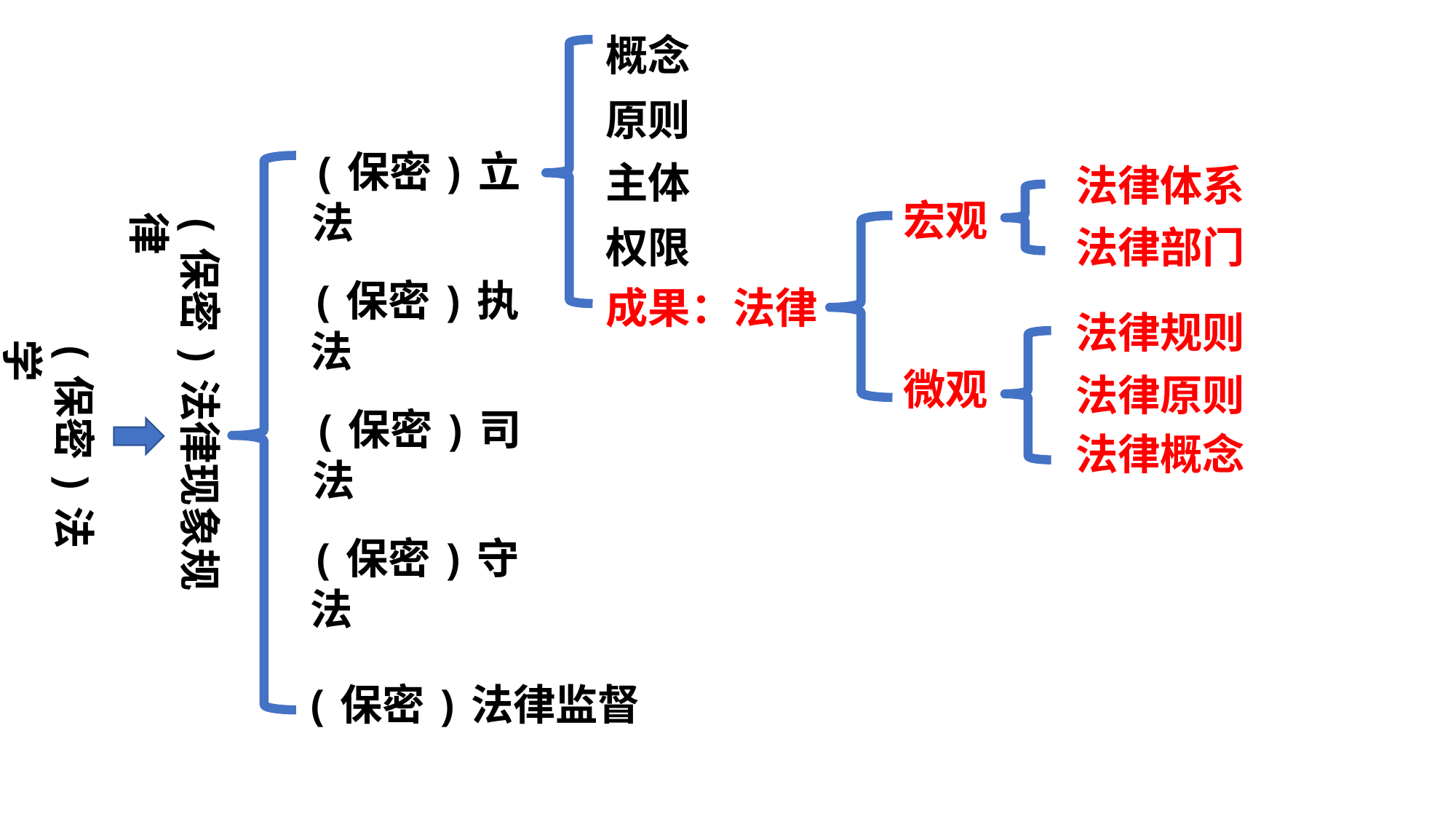

概念

原则
(保密)立法
主体
法律体系

宏观
(保密)法律现象规律
权限

法律部门
(保密)执法
成果：法律
法律规则
(保密)法学

微观
法律原则
(保密)司法

法律概念
(保密)守法
(保密)法律监督